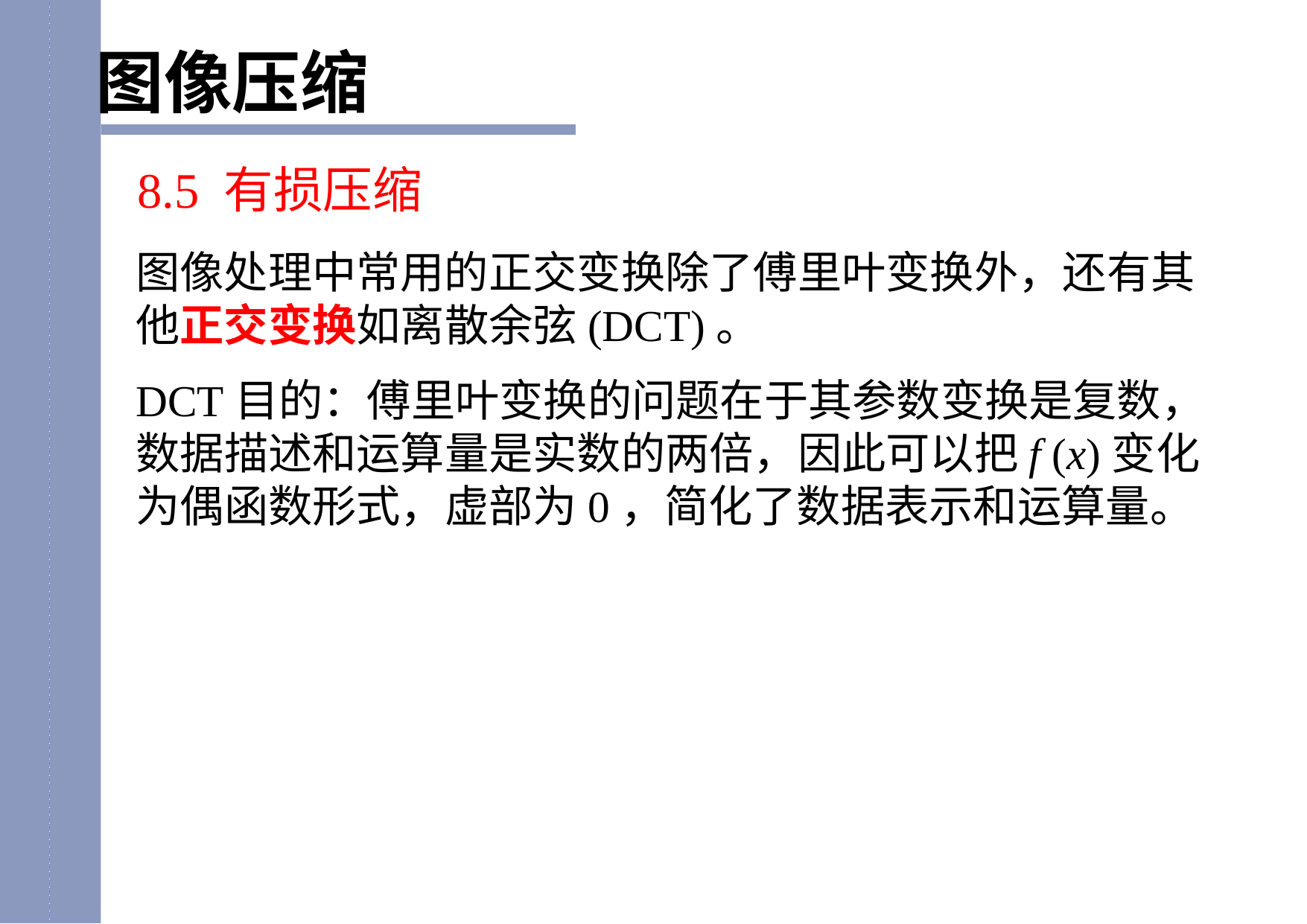

图像压缩

8.5 有损压缩
图像处理中常用的正交变换除了傅里叶变换外，还有其他正交变换如离散余弦(DCT)。
DCT目的：傅里叶变换的问题在于其参数变换是复数，数据描述和运算量是实数的两倍，因此可以把f (x)变化为偶函数形式，虚部为0，简化了数据表示和运算量。